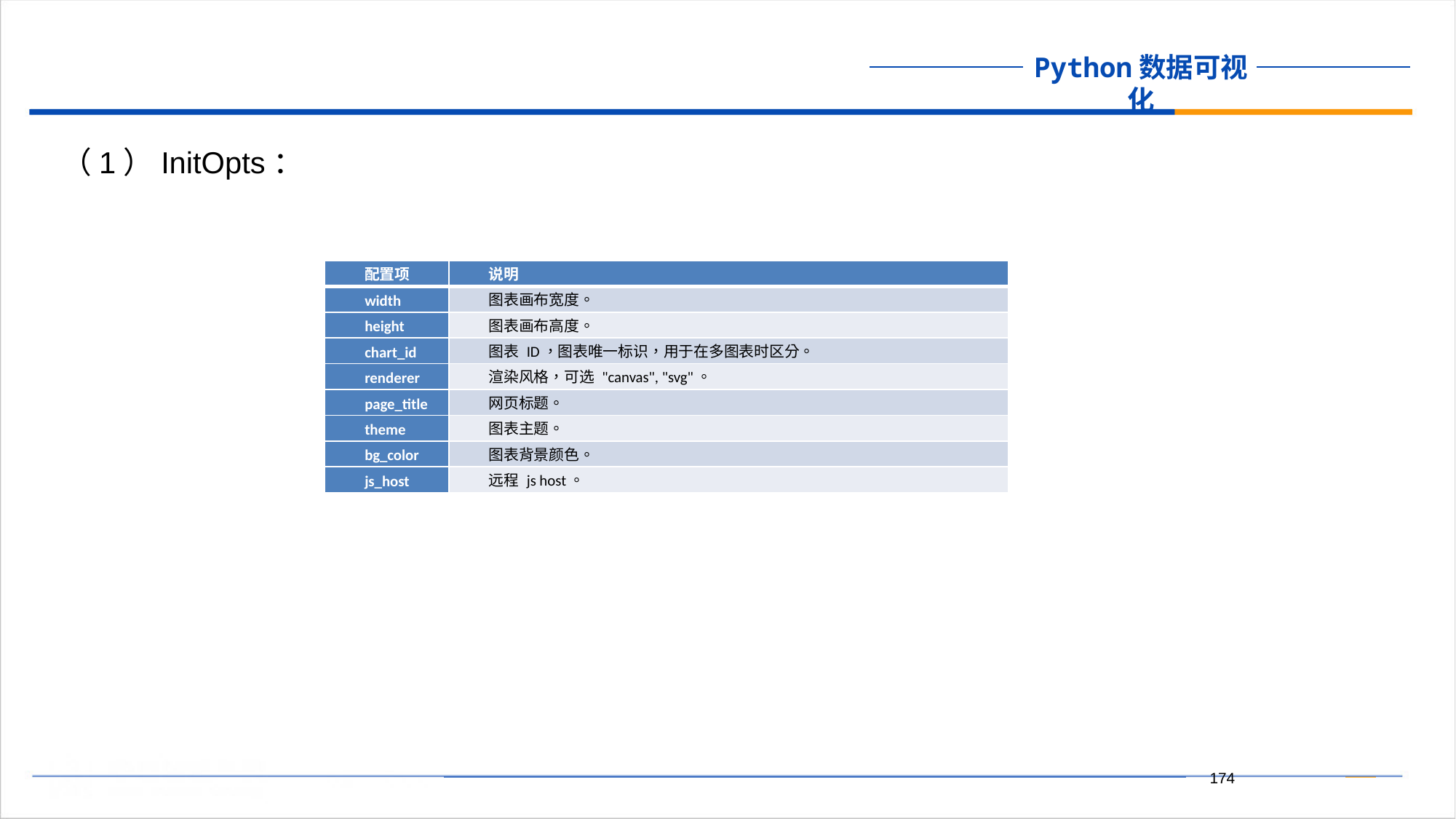

（1）InitOpts：
| 配置项 | 说明 |
| --- | --- |
| width | 图表画布宽度。 |
| height | 图表画布高度。 |
| chart\_id | 图表 ID，图表唯一标识，用于在多图表时区分。 |
| renderer | 渲染风格，可选 "canvas", "svg"。 |
| page\_title | 网页标题。 |
| theme | 图表主题。 |
| bg\_color | 图表背景颜色。 |
| js\_host | 远程 js host。 |